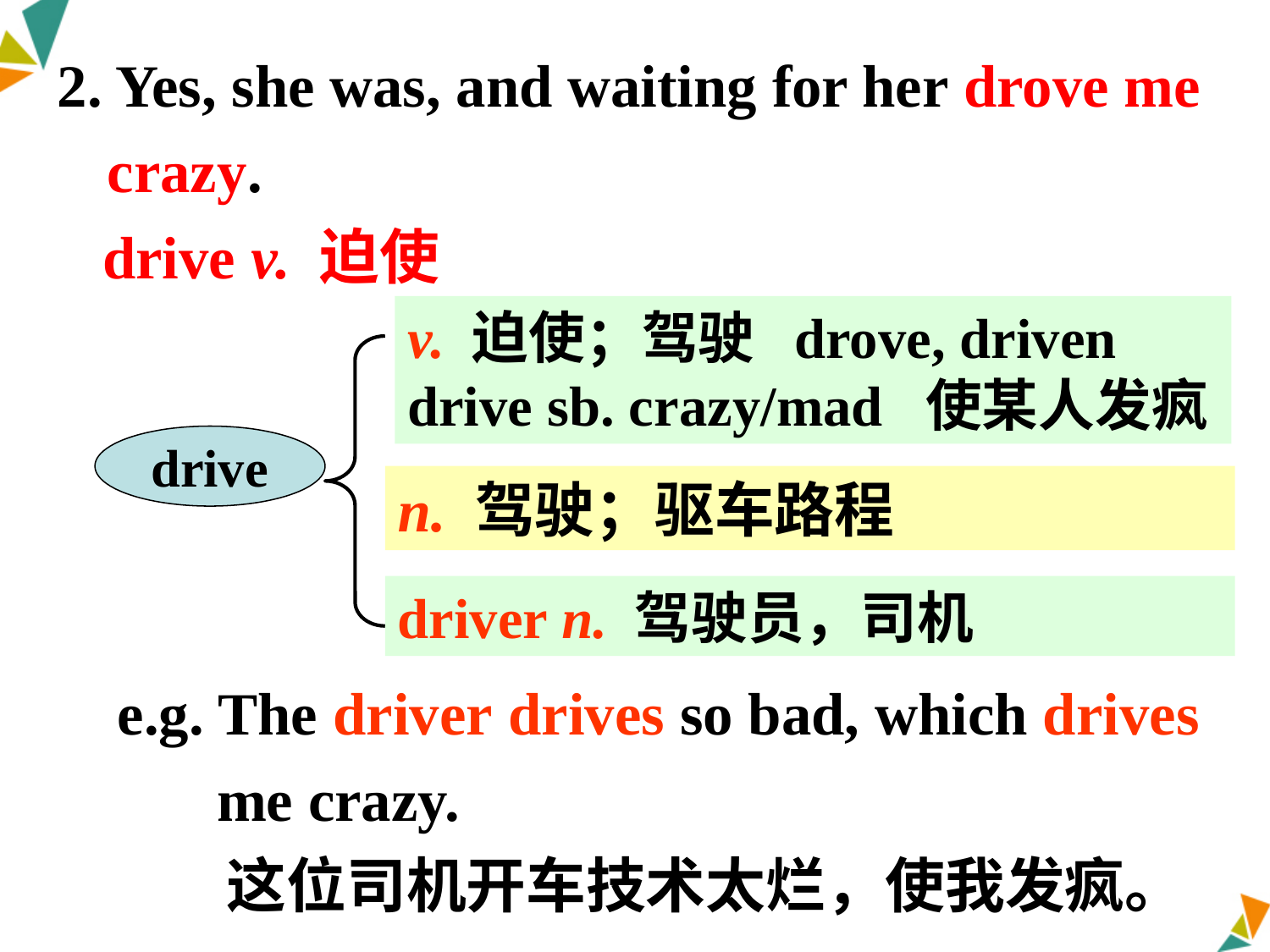

2. Yes, she was, and waiting for her drove me crazy.
   drive v. 迫使
v. 迫使；驾驶  drove, driven
drive sb. crazy/mad  使某人发疯

drive
n. 驾驶；驱车路程
driver n. 驾驶员，司机
e.g. The driver drives so bad, which drives me crazy.
       这位司机开车技术太烂，使我发疯。